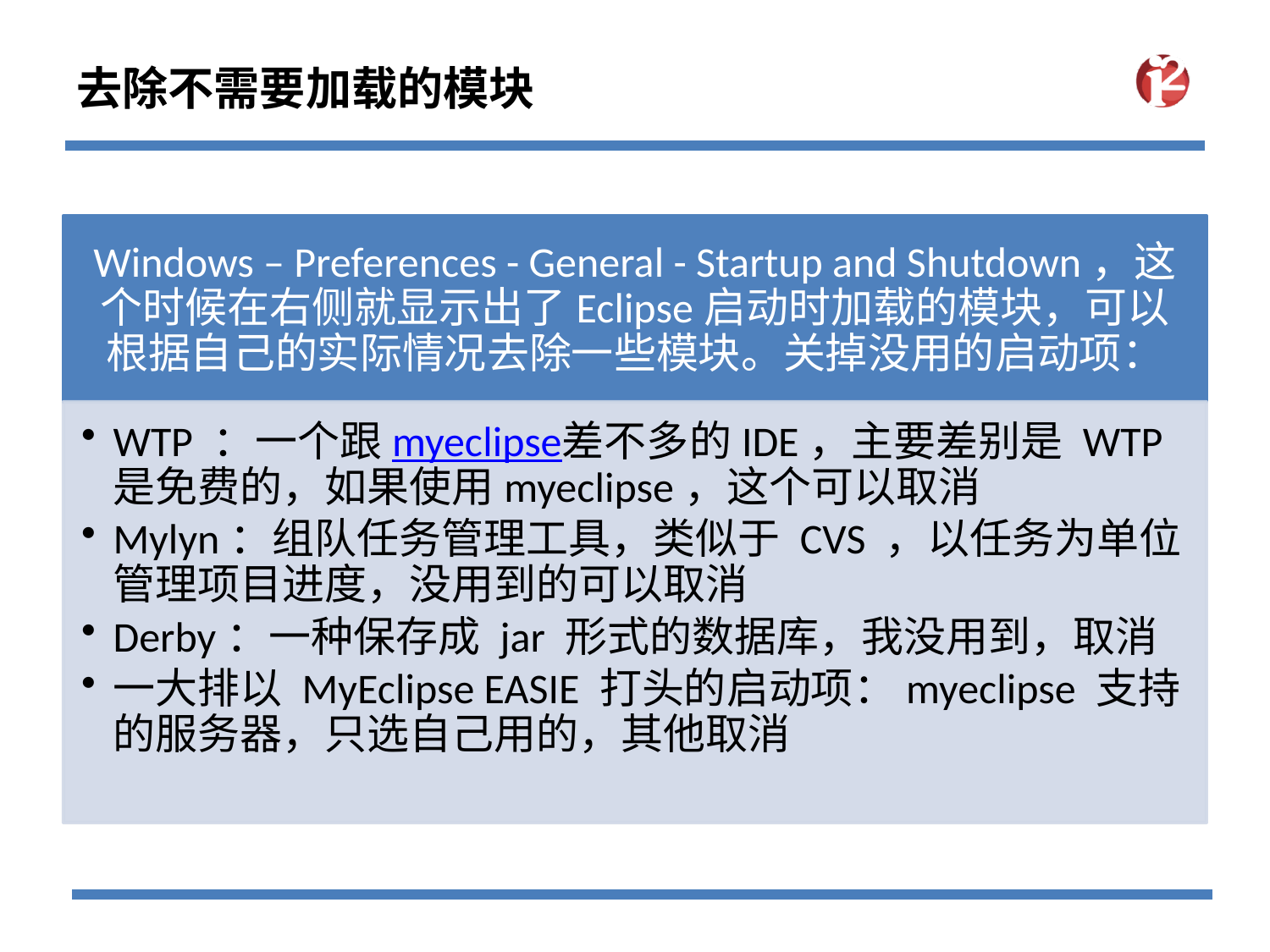

# 去除不需要加载的模块
Windows – Preferences - General - Startup and Shutdown，这个时候在右侧就显示出了Eclipse启动时加载的模块，可以根据自己的实际情况去除一些模块。关掉没用的启动项：
WTP ：一个跟myeclipse差不多的IDE，主要差别是 WTP 是免费的，如果使用myeclipse，这个可以取消
Mylyn：组队任务管理工具，类似于 CVS ，以任务为单位管理项目进度，没用到的可以取消
Derby：一种保存成 jar 形式的数据库，我没用到，取消
一大排以 MyEclipse EASIE 打头的启动项：myeclipse 支持的服务器，只选自己用的，其他取消